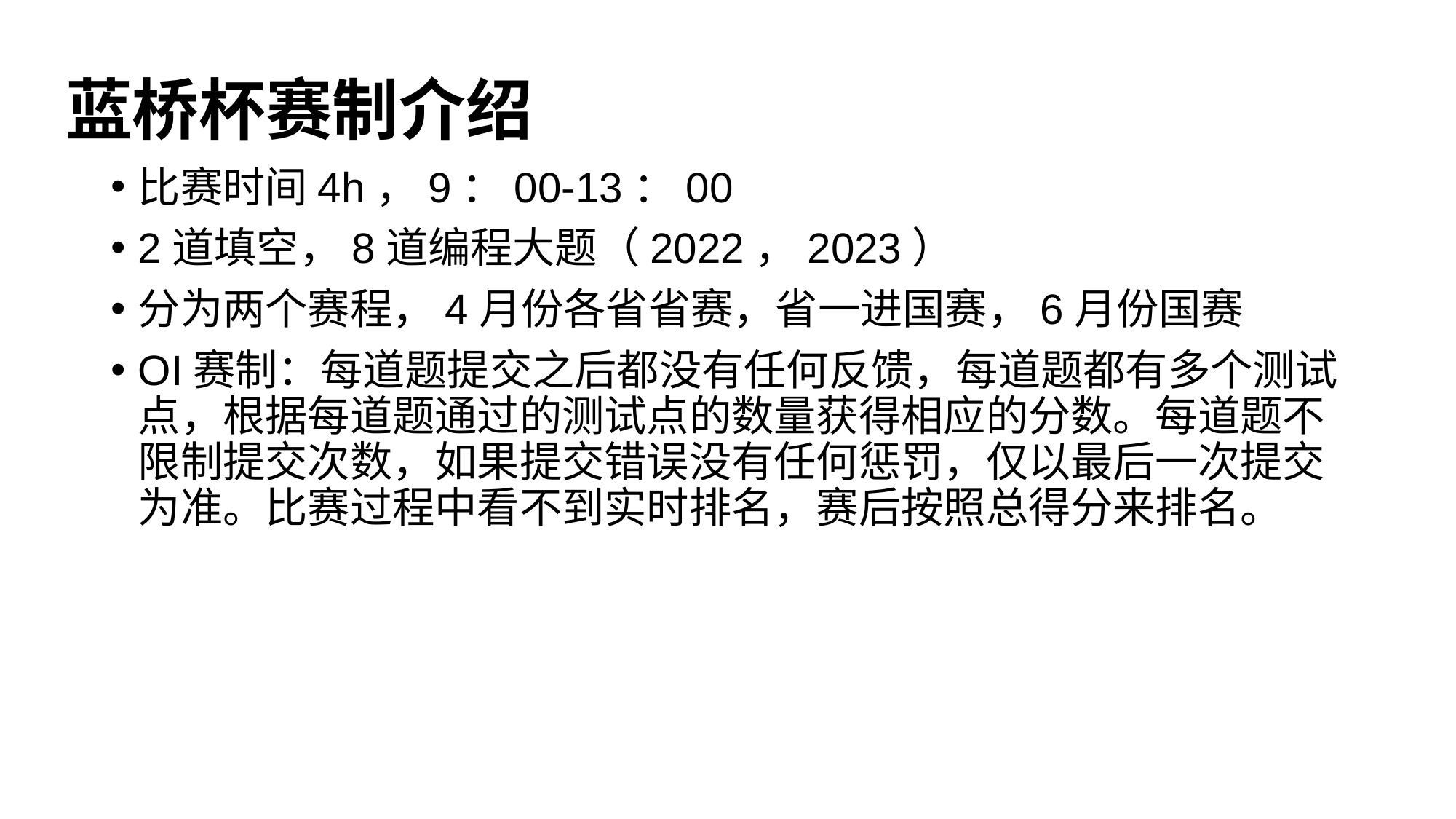

# 蓝桥杯赛制介绍
比赛时间4h，9：00-13：00
2道填空，8道编程大题（2022，2023）
分为两个赛程，4月份各省省赛，省一进国赛，6月份国赛
OI赛制：每道题提交之后都没有任何反馈，每道题都有多个测试点，根据每道题通过的测试点的数量获得相应的分数。每道题不限制提交次数，如果提交错误没有任何惩罚，仅以最后一次提交为准。比赛过程中看不到实时排名，赛后按照总得分来排名。